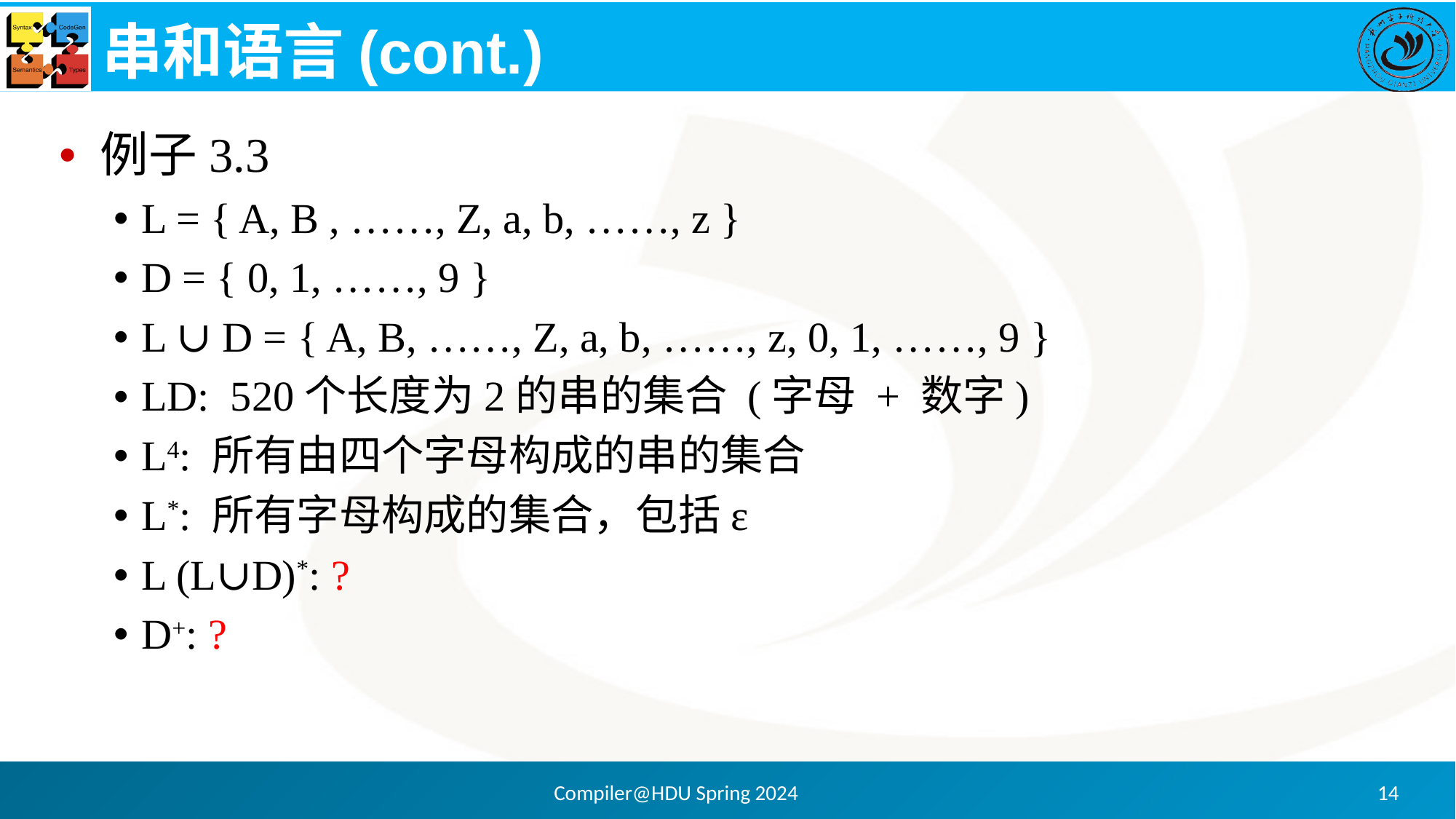

# 串和语言(cont.)
例子3.3
L = { A, B , ……, Z, a, b, ……, z }
D = { 0, 1, ……, 9 }
L ∪ D = { A, B, ……, Z, a, b, ……, z, 0, 1, ……, 9 }
LD:  520个长度为2的串的集合 (字母 + 数字)
L4: 所有由四个字母构成的串的集合
L*: 所有字母构成的集合，包括ε
L (L∪D)*: ?
D+: ?
Compiler@HDU Spring 2024
14